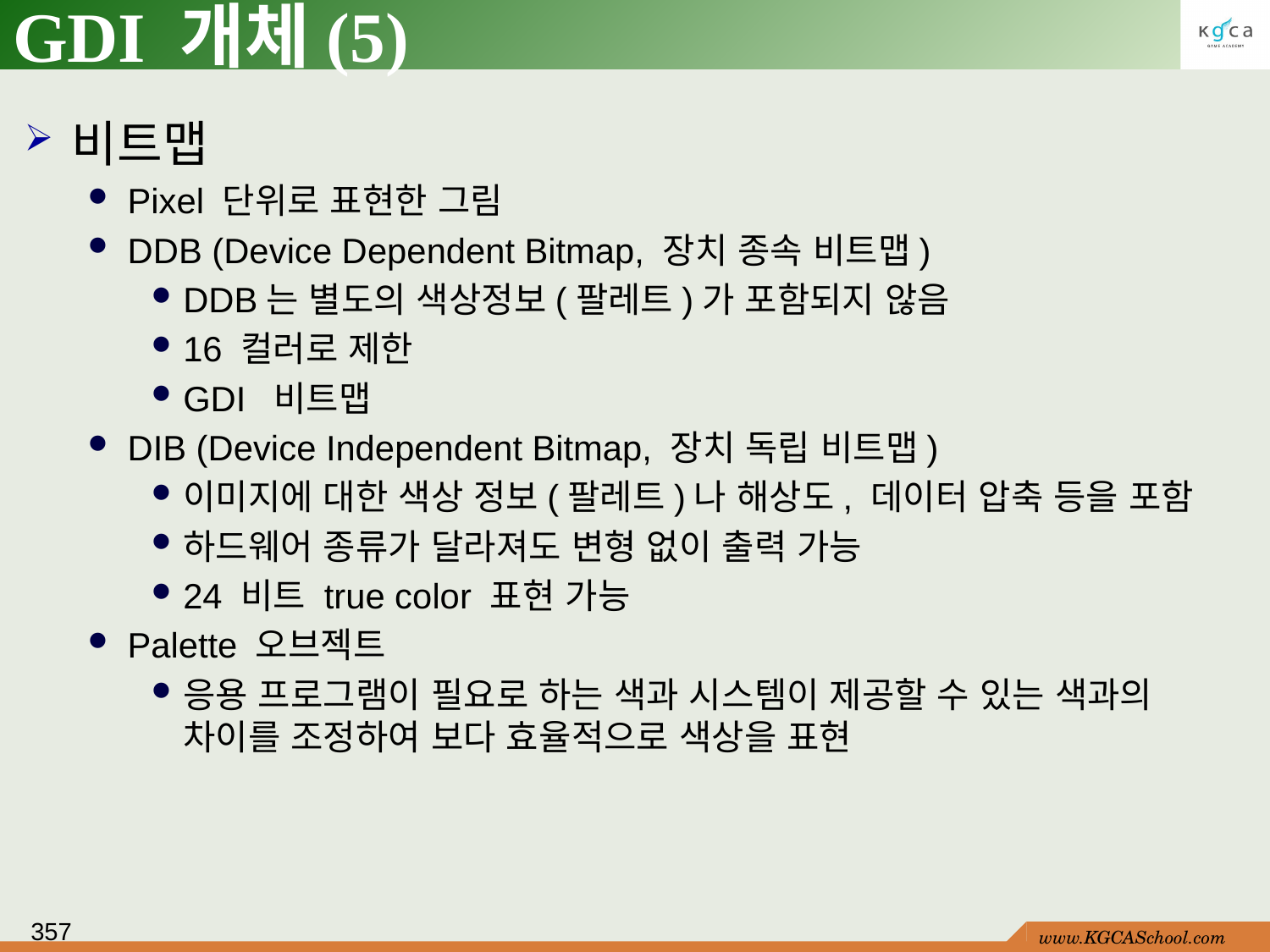

GDI 개체(5)
비트맵
Pixel 단위로 표현한 그림
DDB (Device Dependent Bitmap, 장치 종속 비트맵)
DDB는 별도의 색상정보(팔레트)가 포함되지 않음
16 컬러로 제한
GDI  비트맵
DIB (Device Independent Bitmap, 장치 독립 비트맵)
이미지에 대한 색상 정보(팔레트)나 해상도, 데이터 압축 등을 포함
하드웨어 종류가 달라져도 변형 없이 출력 가능
24 비트 true color 표현 가능
Palette 오브젝트
응용 프로그램이 필요로 하는 색과 시스템이 제공할 수 있는 색과의 차이를 조정하여 보다 효율적으로 색상을 표현
357